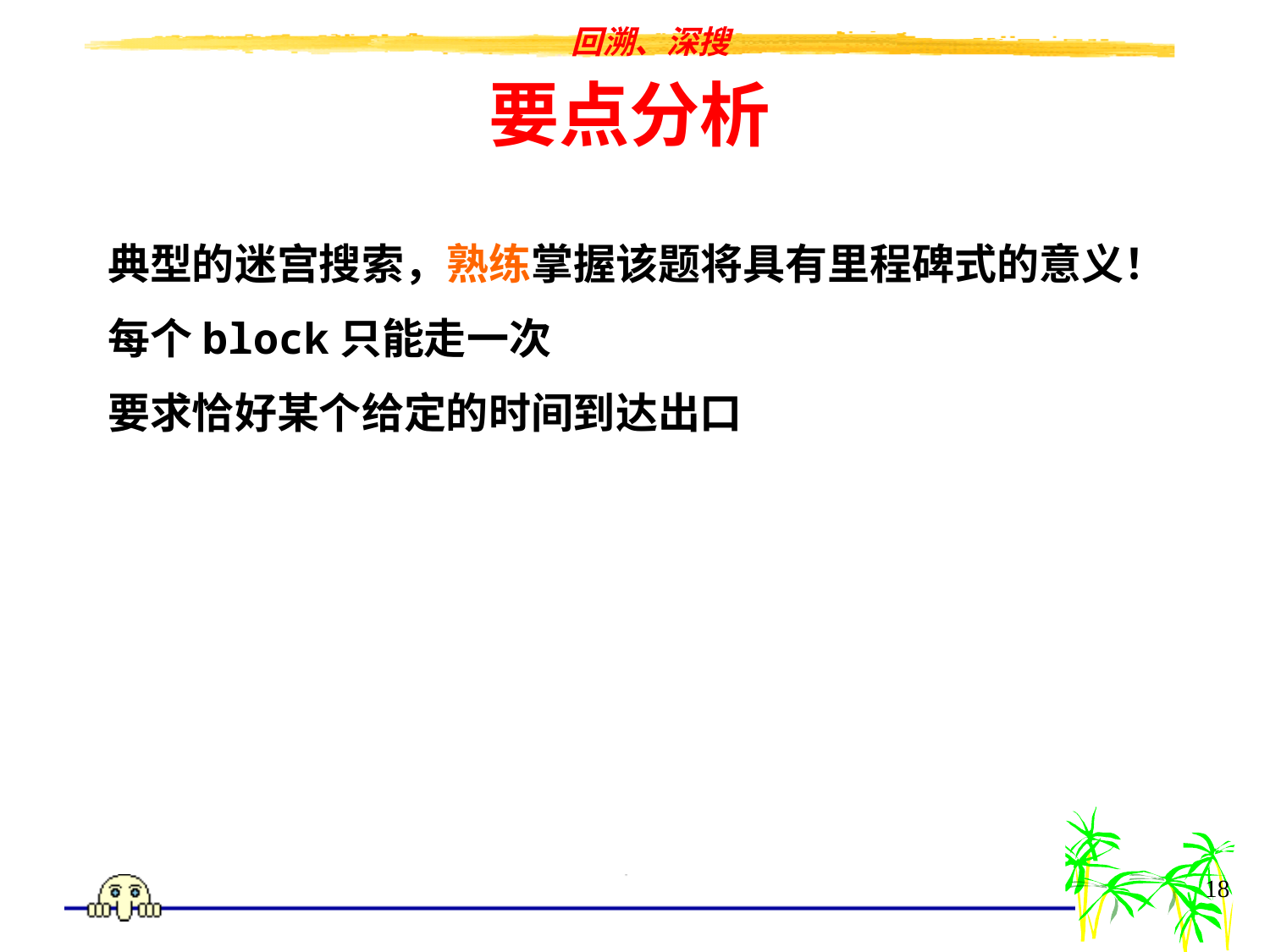

# 要点分析
典型的迷宫搜索，熟练掌握该题将具有里程碑式的意义！
每个block只能走一次
要求恰好某个给定的时间到达出口
18